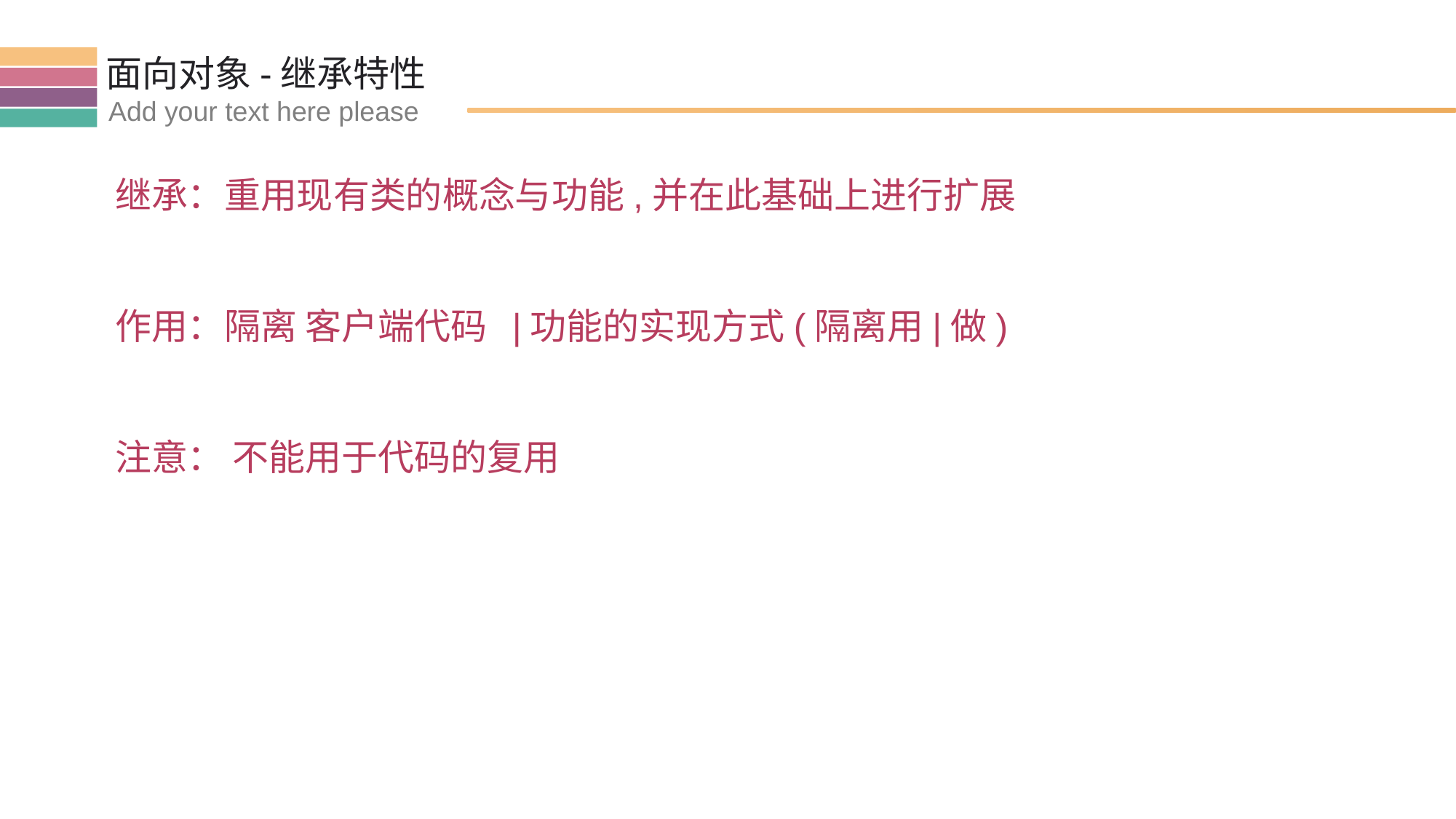

面向对象-继承特性

Add your text here please

继承：重用现有类的概念与功能,并在此基础上进行扩展

作用：隔离 客户端代码  |功能的实现方式(隔离用|做)

注意： 不能用于代码的复用

### Chart

| Category |
|---|